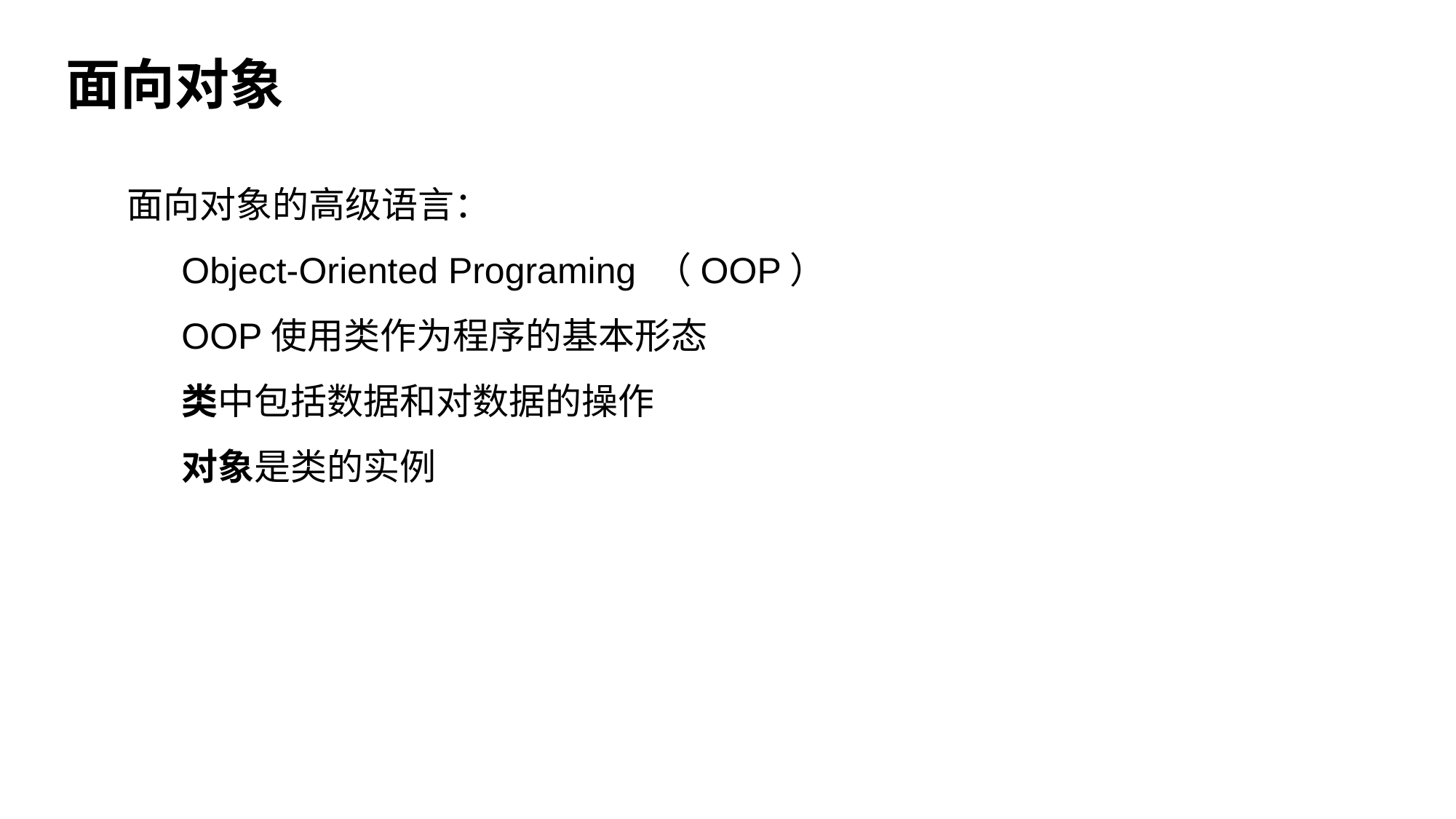

# 面向对象
面向对象的高级语言：
Object-Oriented Programing （OOP）
OOP使用类作为程序的基本形态
类中包括数据和对数据的操作
对象是类的实例